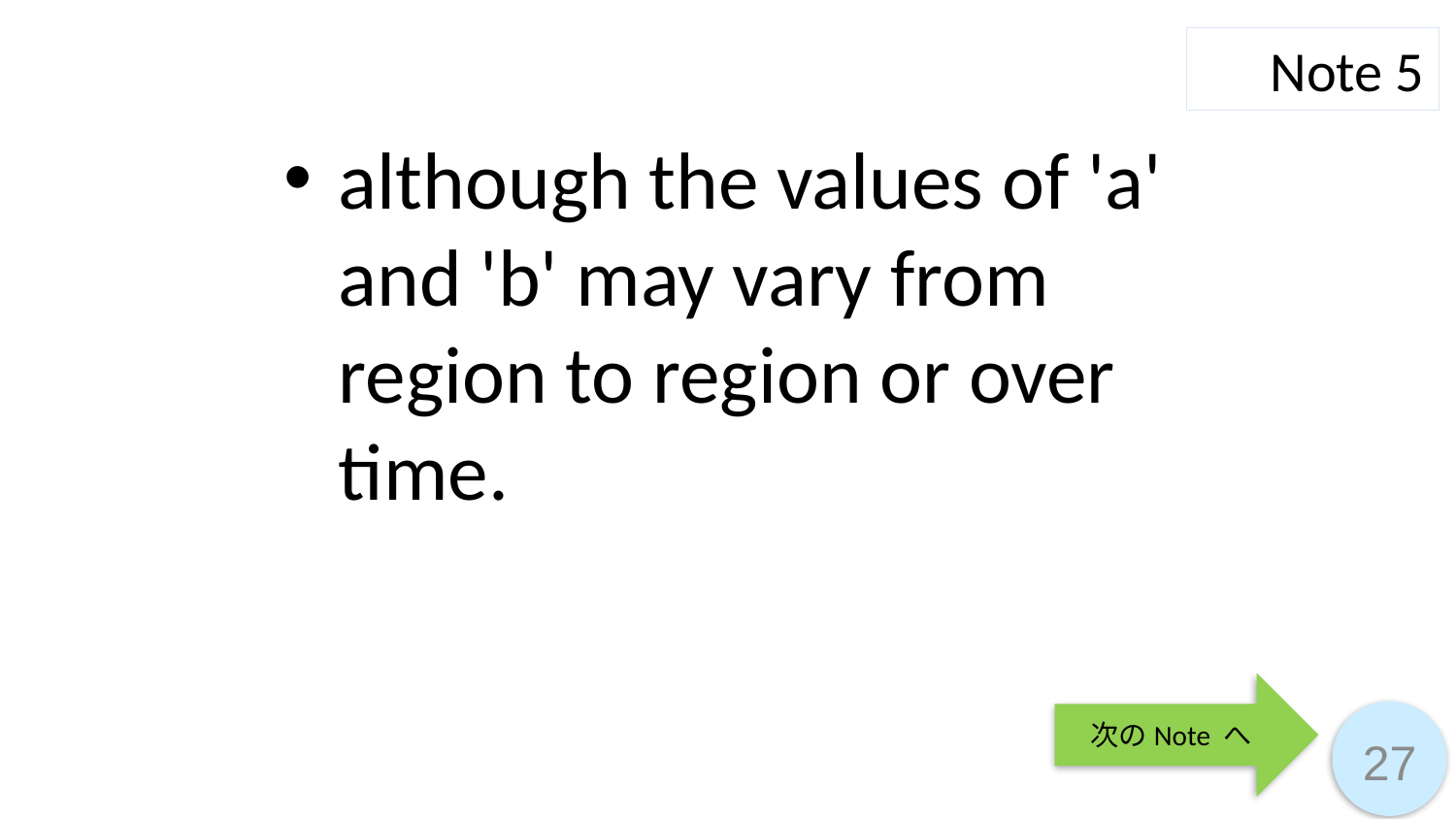

Note 5
although the values of 'a' and 'b' may vary from region to region or over time.
次のNote へ
27